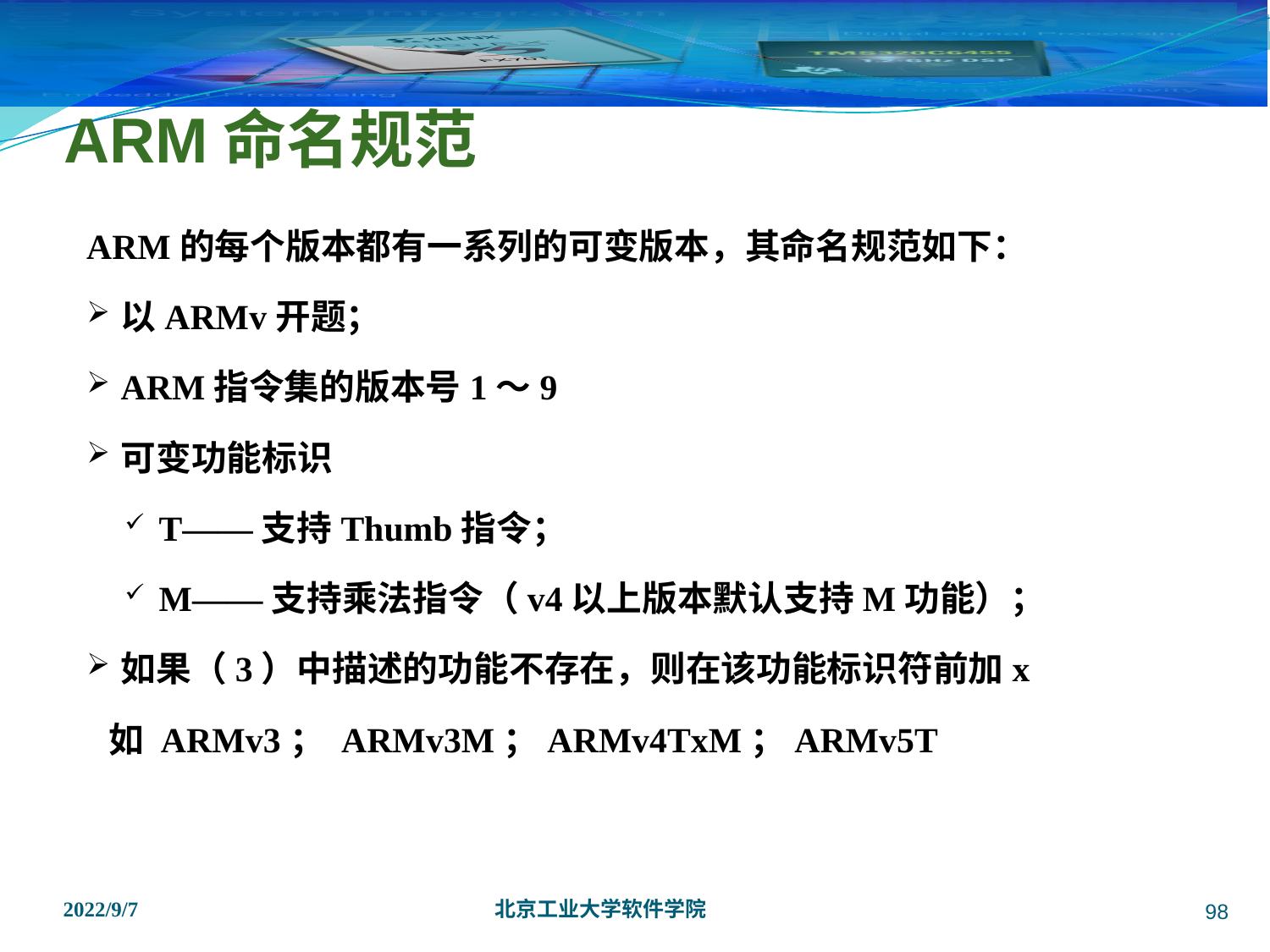

# ARM命名规范
ARM的每个版本都有一系列的可变版本，其命名规范如下：
以ARMv开题；
ARM指令集的版本号1～9
可变功能标识
T——支持Thumb指令；
M——支持乘法指令（v4以上版本默认支持M功能）；
如果（3）中描述的功能不存在，则在该功能标识符前加x
      如 ARMv3； ARMv3M；ARMv4TxM；ARMv5T